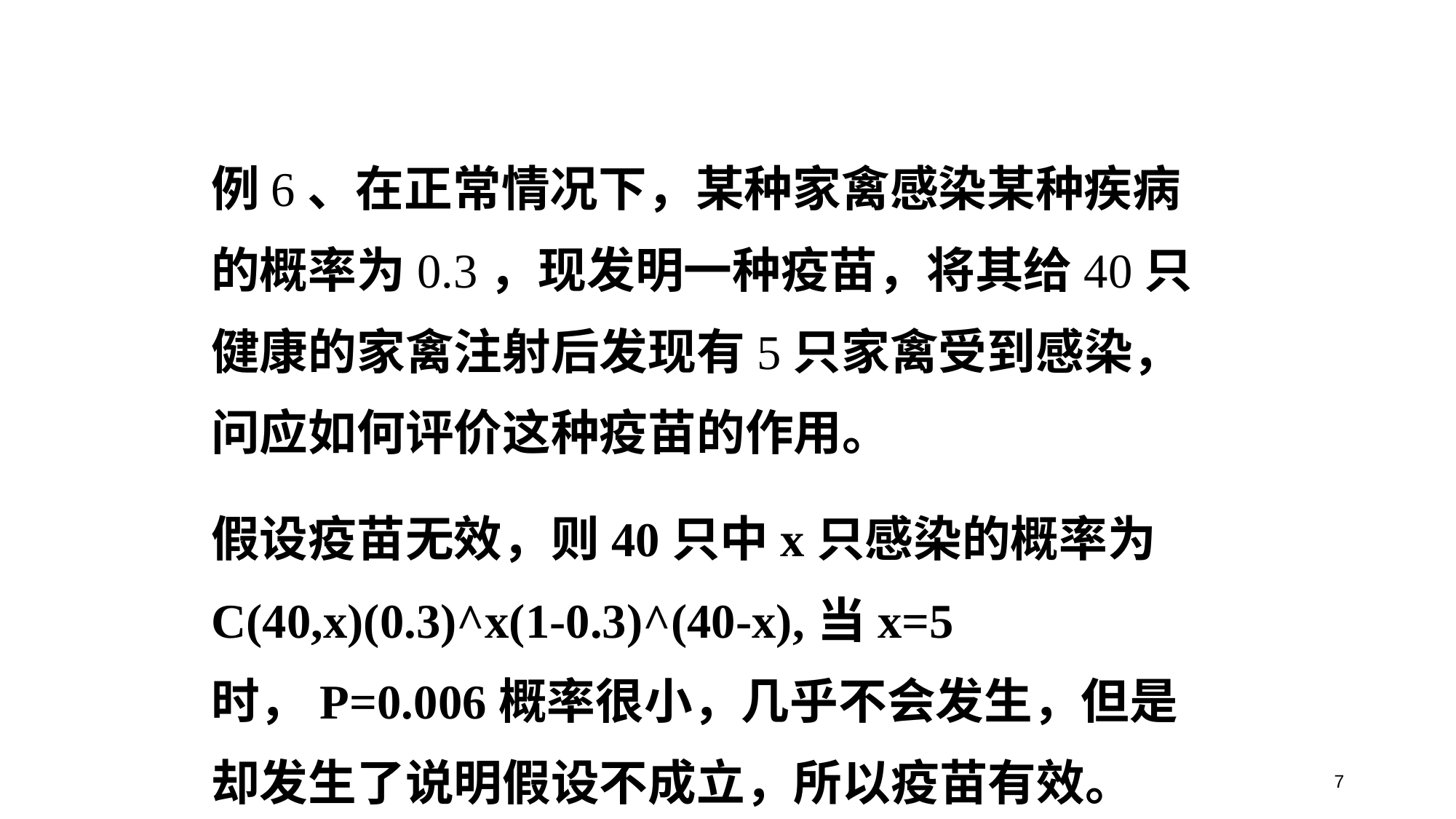

例6、在正常情况下，某种家禽感染某种疾病的概率为0.3，现发明一种疫苗，将其给40只健康的家禽注射后发现有5只家禽受到感染，问应如何评价这种疫苗的作用。
假设疫苗无效，则40只中x只感染的概率为C(40,x)(0.3)^x(1-0.3)^(40-x),当x=5时，P=0.006概率很小，几乎不会发生，但是却发生了说明假设不成立，所以疫苗有效。
7